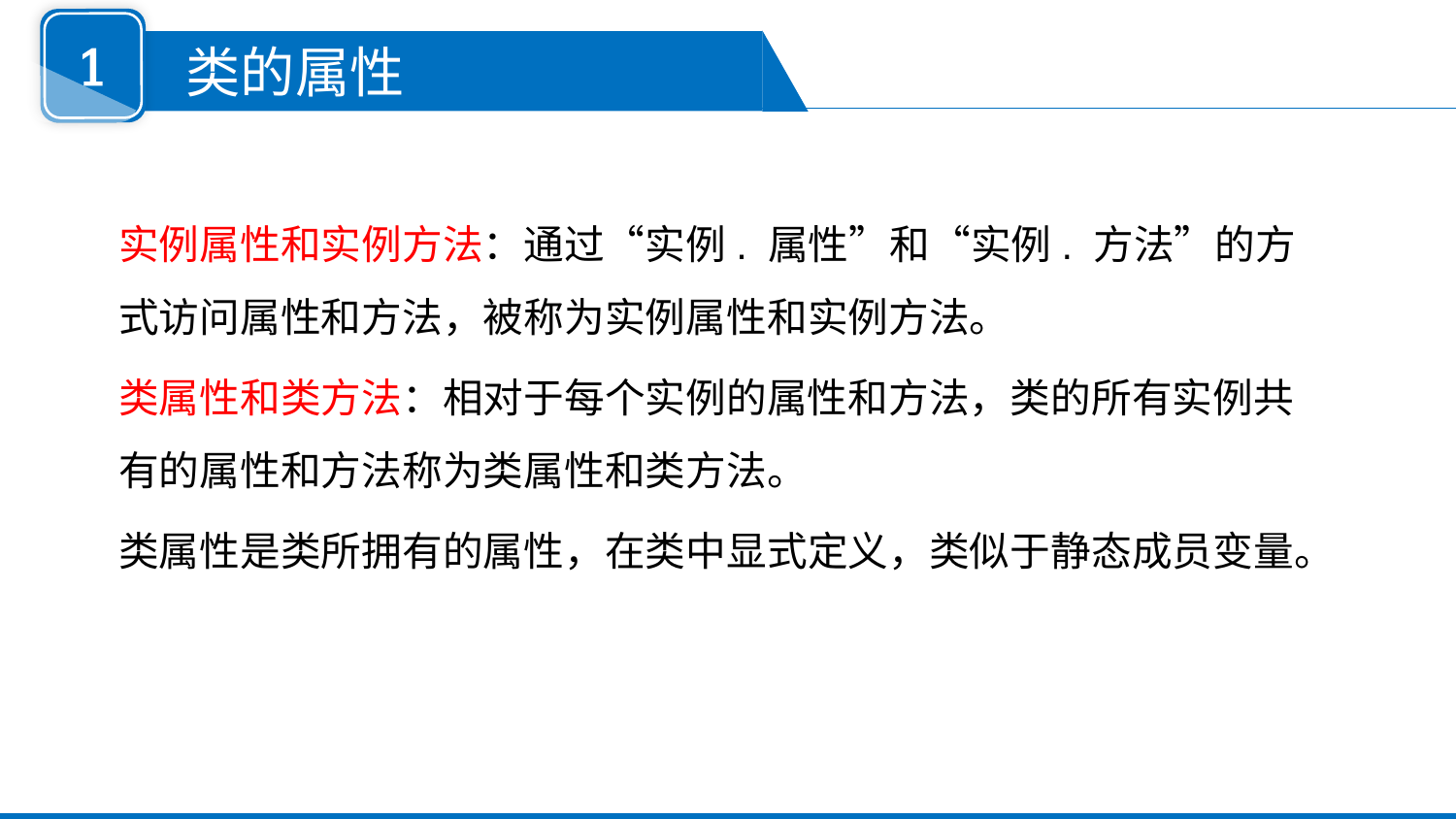

1

  类的属性
实例属性和实例方法：通过“实例. 属性”和“实例. 方法”的方式访问属性和方法，被称为实例属性和实例方法。
类属性和类方法：相对于每个实例的属性和方法，类的所有实例共有的属性和方法称为类属性和类方法。
类属性是类所拥有的属性，在类中显式定义，类似于静态成员变量。